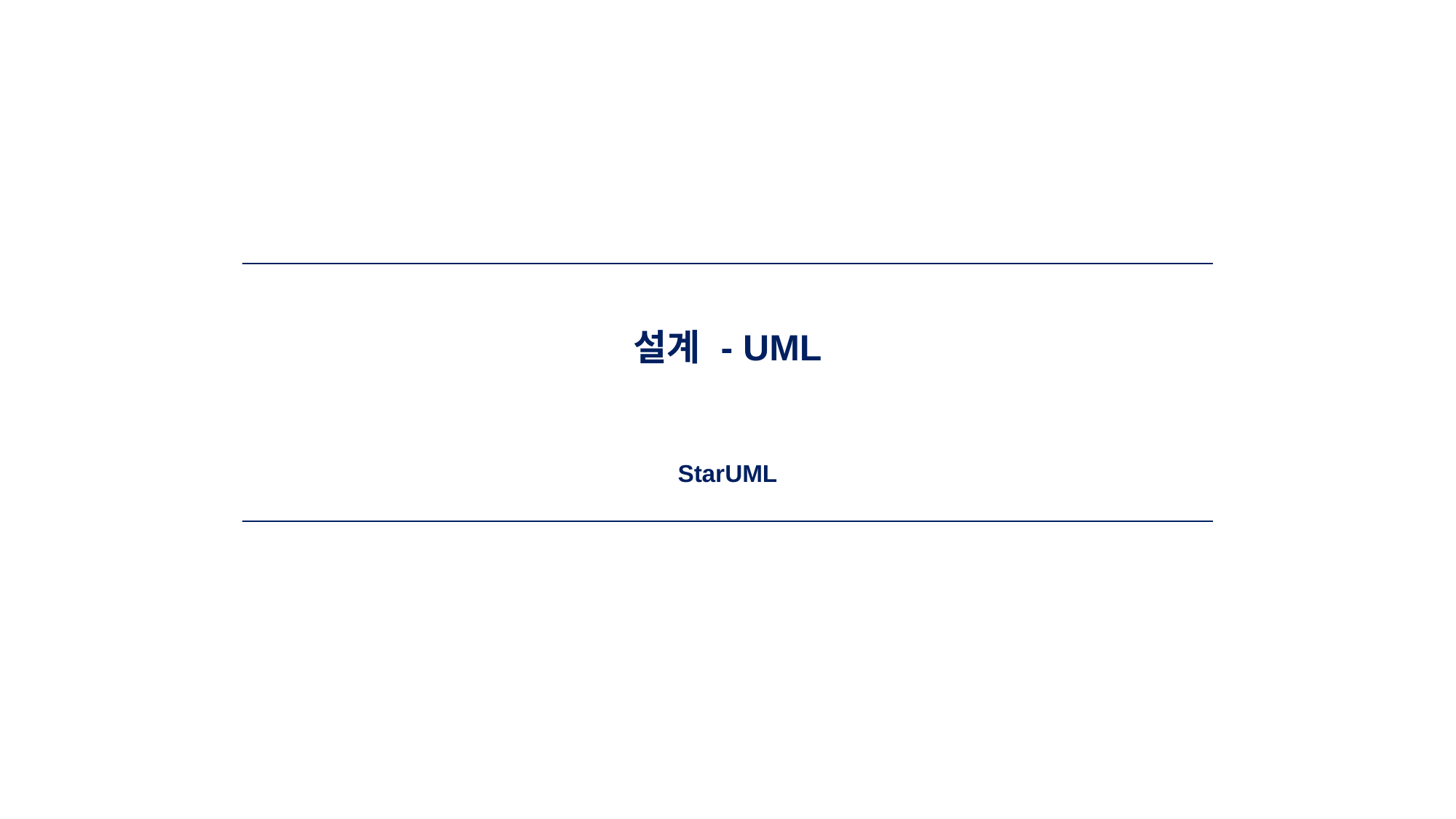

| 설계 - UML |
| --- |
| StarUML |